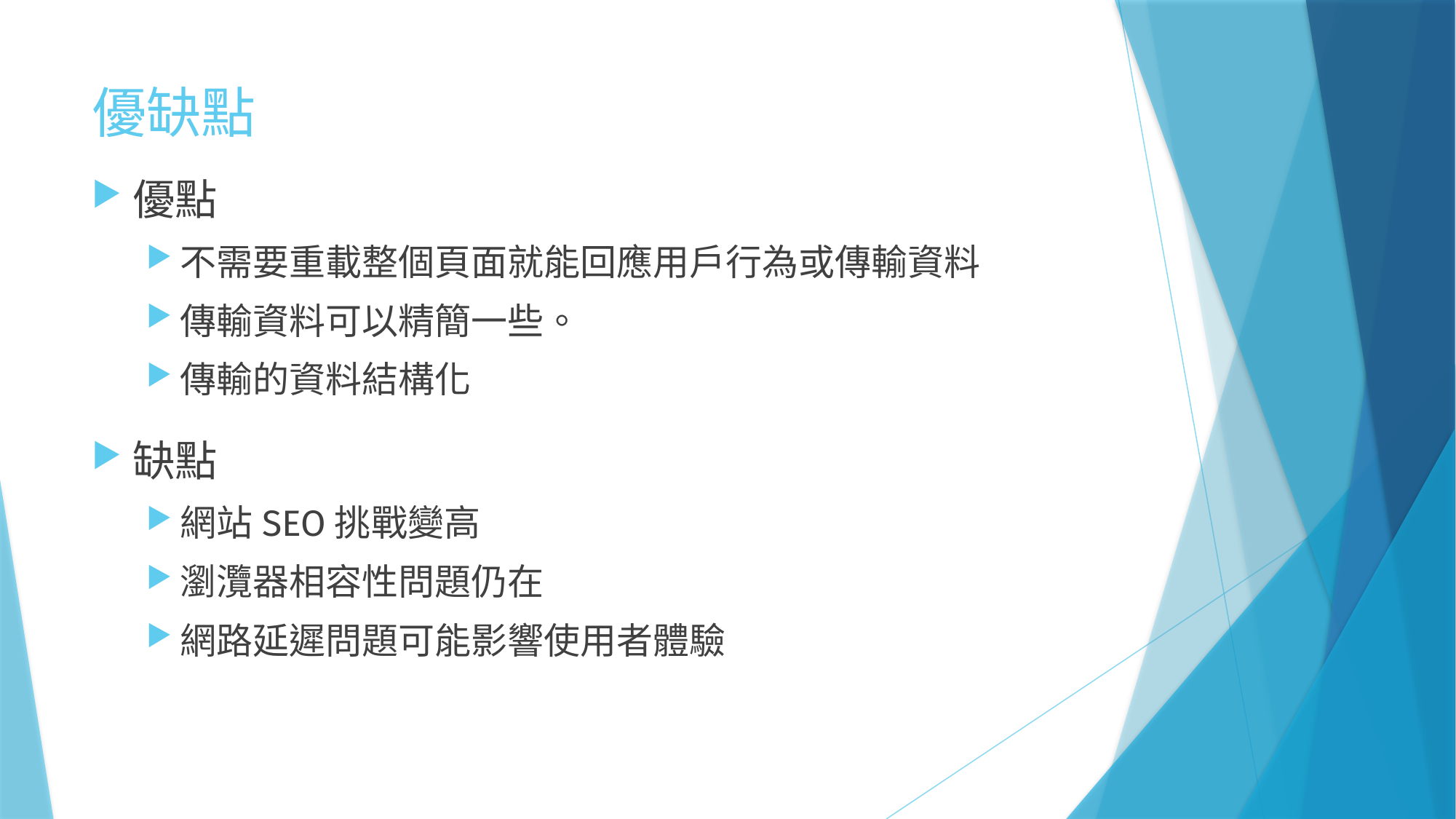

# 優缺點
優點
不需要重載整個頁面就能回應用戶行為或傳輸資料
傳輸資料可以精簡一些。
傳輸的資料結構化
缺點
網站SEO挑戰變高
瀏灠器相容性問題仍在
網路延遲問題可能影響使用者體驗